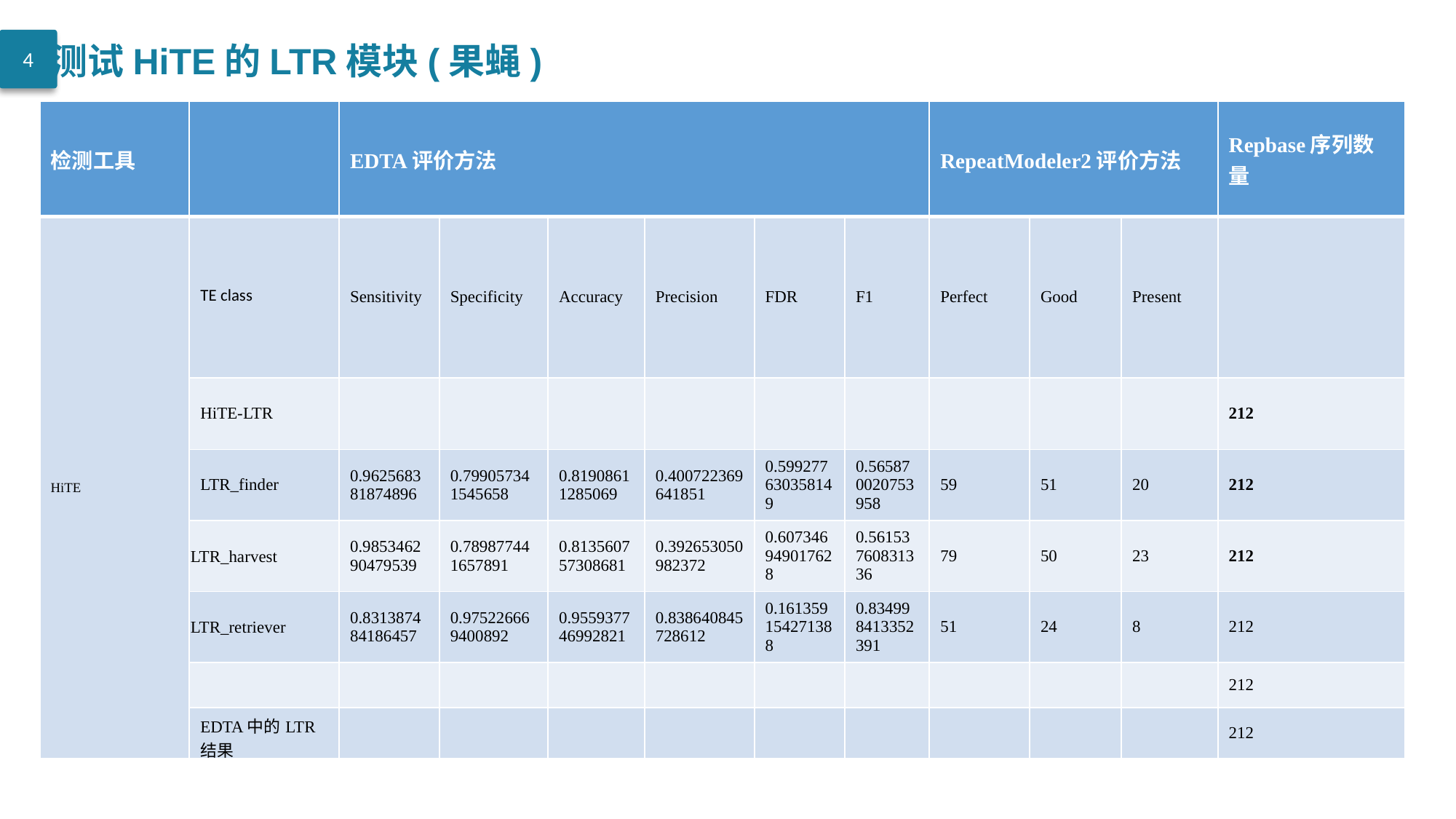

4
测试HiTE的LTR模块(果蝇)
| 检测工具 |  | EDTA评价方法 |  |  |  |  |  | RepeatModeler2评价方法 |  |  | Repbase序列数量 |
| --- | --- | --- | --- | --- | --- | --- | --- | --- | --- | --- | --- |
| HiTE | TE class | Sensitivity | Specificity | Accuracy | Precision | FDR | F1 | Perfect | Good | Present |  |
|  | HiTE-LTR |  |  |  |  |  |  |  |  |  | 212 |
|  | LTR\_finder | 0.962568381874896 | 0.799057341545658 | 0.81908611285069 | 0.400722369641851 | 0.599277630358149 | 0.565870020753958 | 59 | 51 | 20 | 212 |
|  | LTR\_harvest | 0.985346290479539 | 0.789877441657891 | 0.813560757308681 | 0.392653050982372 | 0.607346949017628 | 0.56153760831336 | 79 | 50 | 23 | 212 |
|  | LTR\_retriever | 0.831387484186457 | 0.975226669400892 | 0.955937746992821 | 0.838640845728612 | 0.161359154271388 | 0.834998413352391 | 51 | 24 | 8 | 212 |
|  |  |  |  |  |  |  |  |  |  |  | 212 |
|  | EDTA中的LTR结果 |  |  |  |  |  |  |  |  |  | 212 |